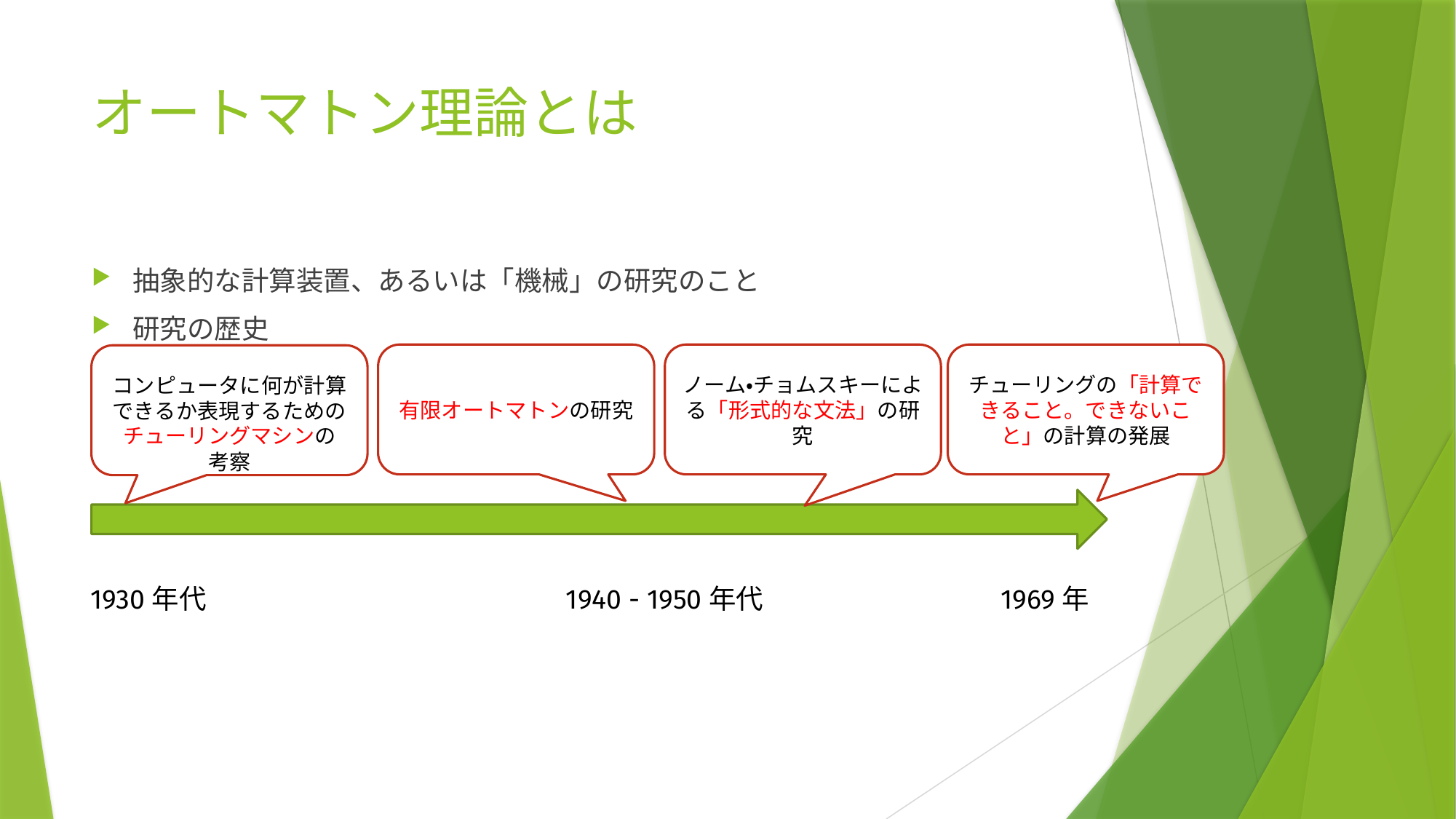

# オートマトン理論とは
抽象的な計算装置、あるいは「機械」の研究のこと
研究の歴史

チューリングの「計算できること。できないこと」の計算の発展
ノーム・チョムスキーによる「形式的な文法」の研究
有限オートマトンの研究
コンピュータに何が計算できるか表現するためのチューリングマシンの
考察

1930年代
1940 - 1950年代
1969年